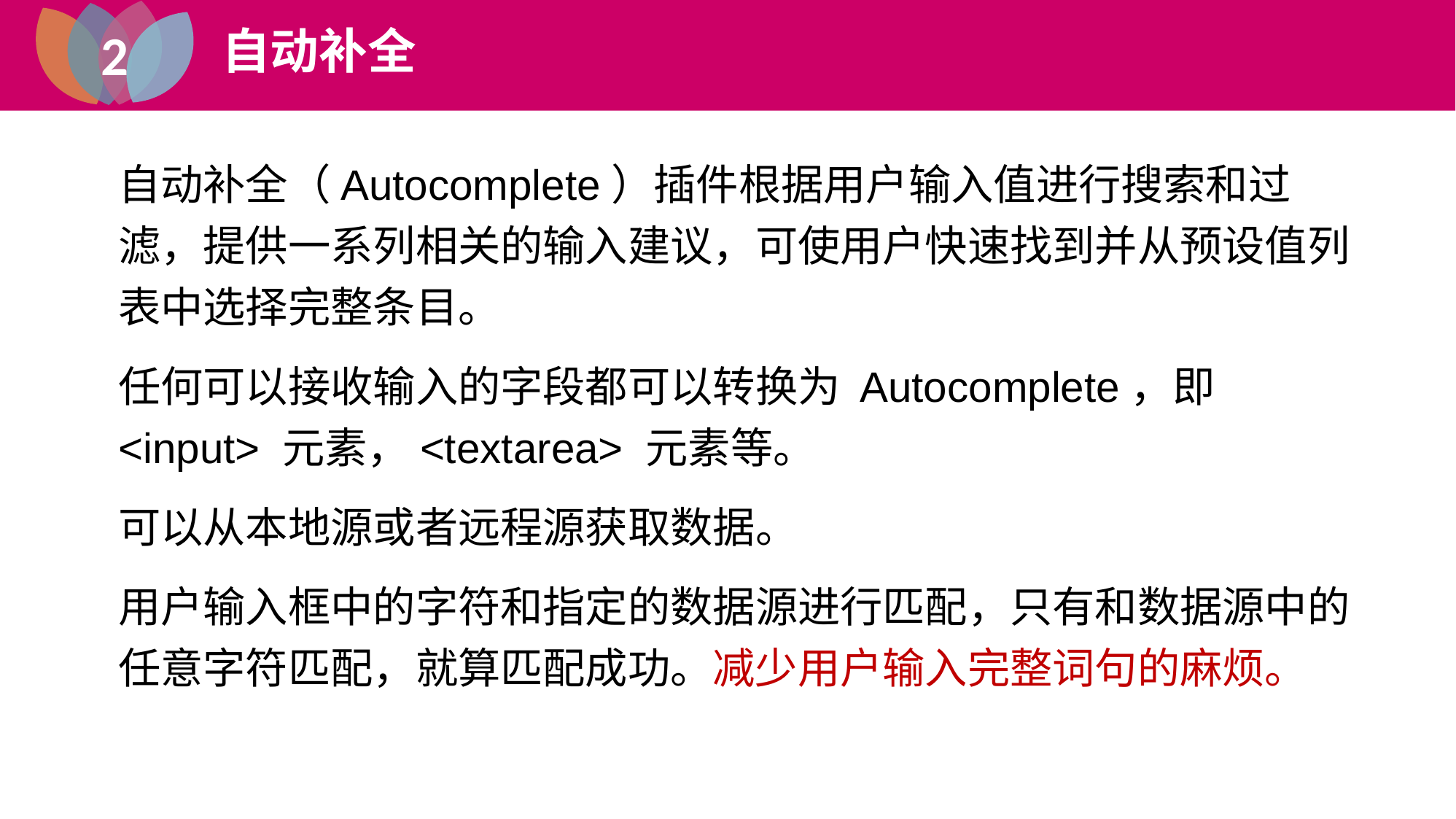

2
自动补全
2
自动补全（Autocomplete）插件根据用户输入值进行搜索和过滤，提供一系列相关的输入建议，可使用户快速找到并从预设值列表中选择完整条目。
任何可以接收输入的字段都可以转换为 Autocomplete，即<input> 元素，<textarea> 元素等。
可以从本地源或者远程源获取数据。
用户输入框中的字符和指定的数据源进行匹配，只有和数据源中的任意字符匹配，就算匹配成功。减少用户输入完整词句的麻烦。